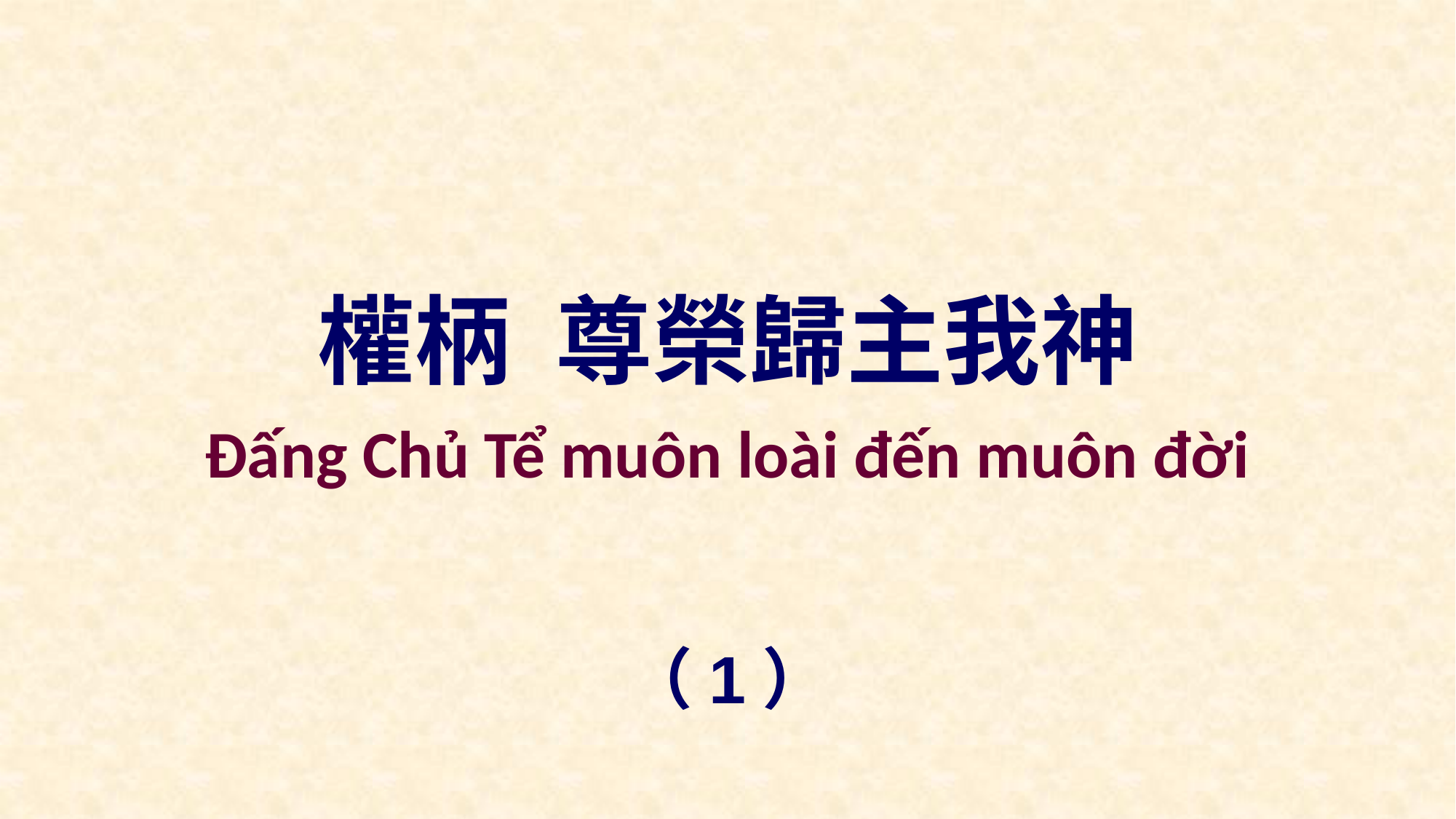

權柄  尊榮歸主我神
Đấng Chủ Tể muôn loài đến muôn đời
（1）